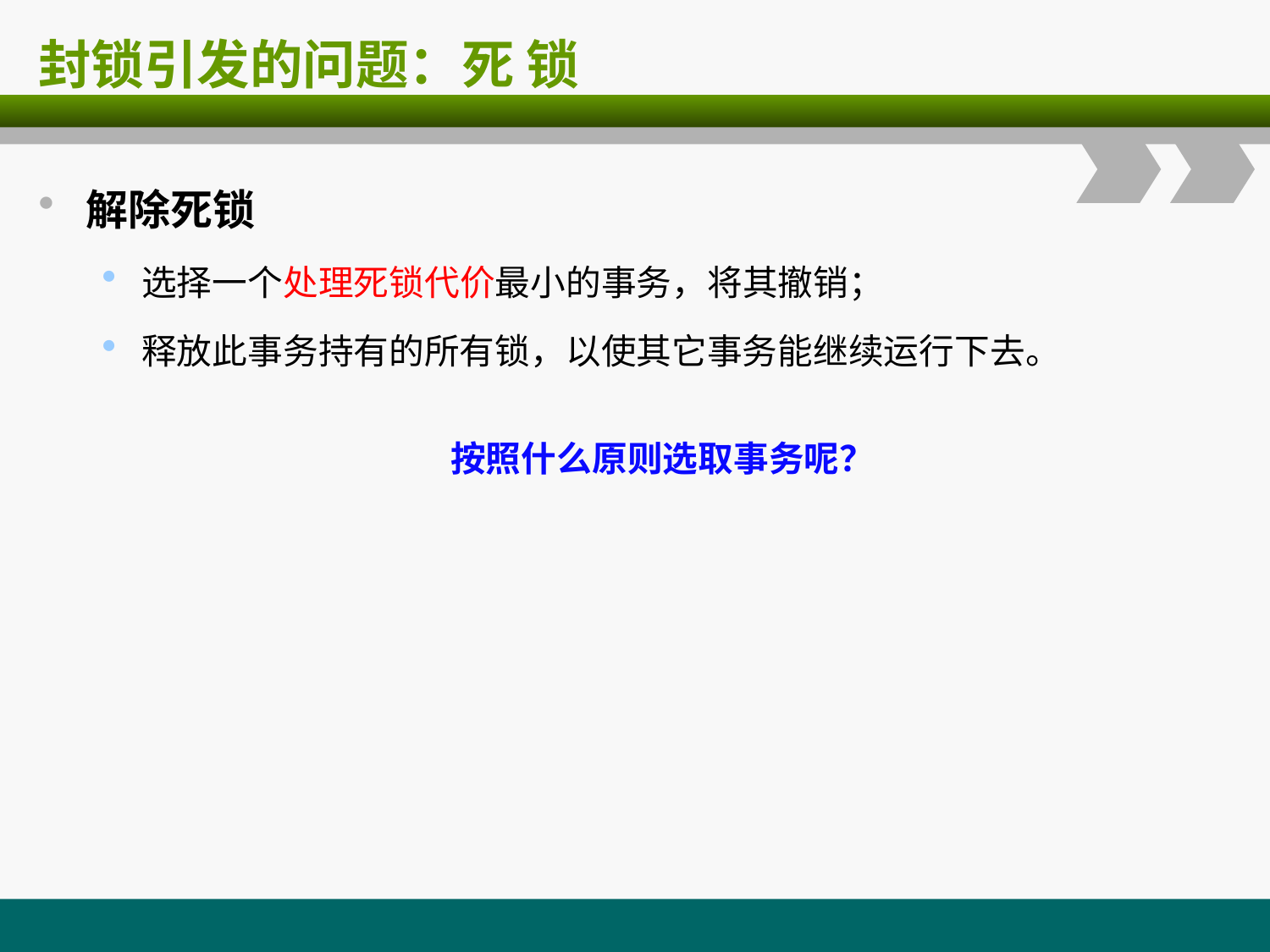

# 封锁引发的问题：死 锁
解除死锁
选择一个处理死锁代价最小的事务，将其撤销；
释放此事务持有的所有锁，以使其它事务能继续运行下去。
按照什么原则选取事务呢？